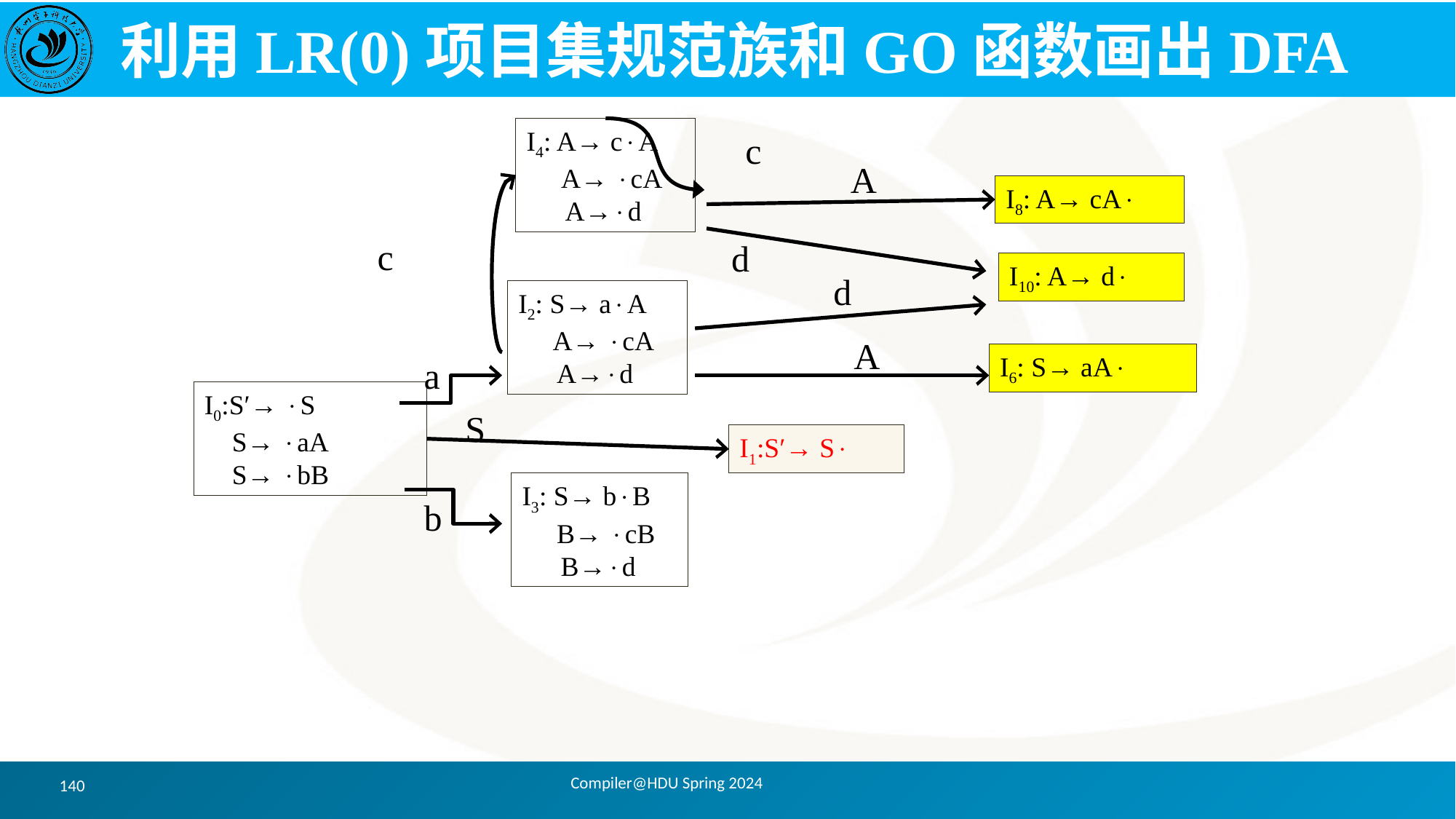

利用LR(0)项目集规范族和GO函数画出DFA
I4: A→ c⋅A
     A→ ⋅cA
	    A→⋅d
c
A
I8: A→ cA⋅
c
d
I10: A→ d⋅
d
I2: S→ a⋅A
     A→ ⋅cA
	    A→⋅d
A
I6: S→ aA⋅
a
I0:S′→ ⋅S
    S→ ⋅aA
    S→ ⋅bB
S
I1:S′→ S⋅
I3: S→ b⋅B
     B→ ⋅cB
	    B→⋅d
b
Compiler@HDU Spring 2024
140